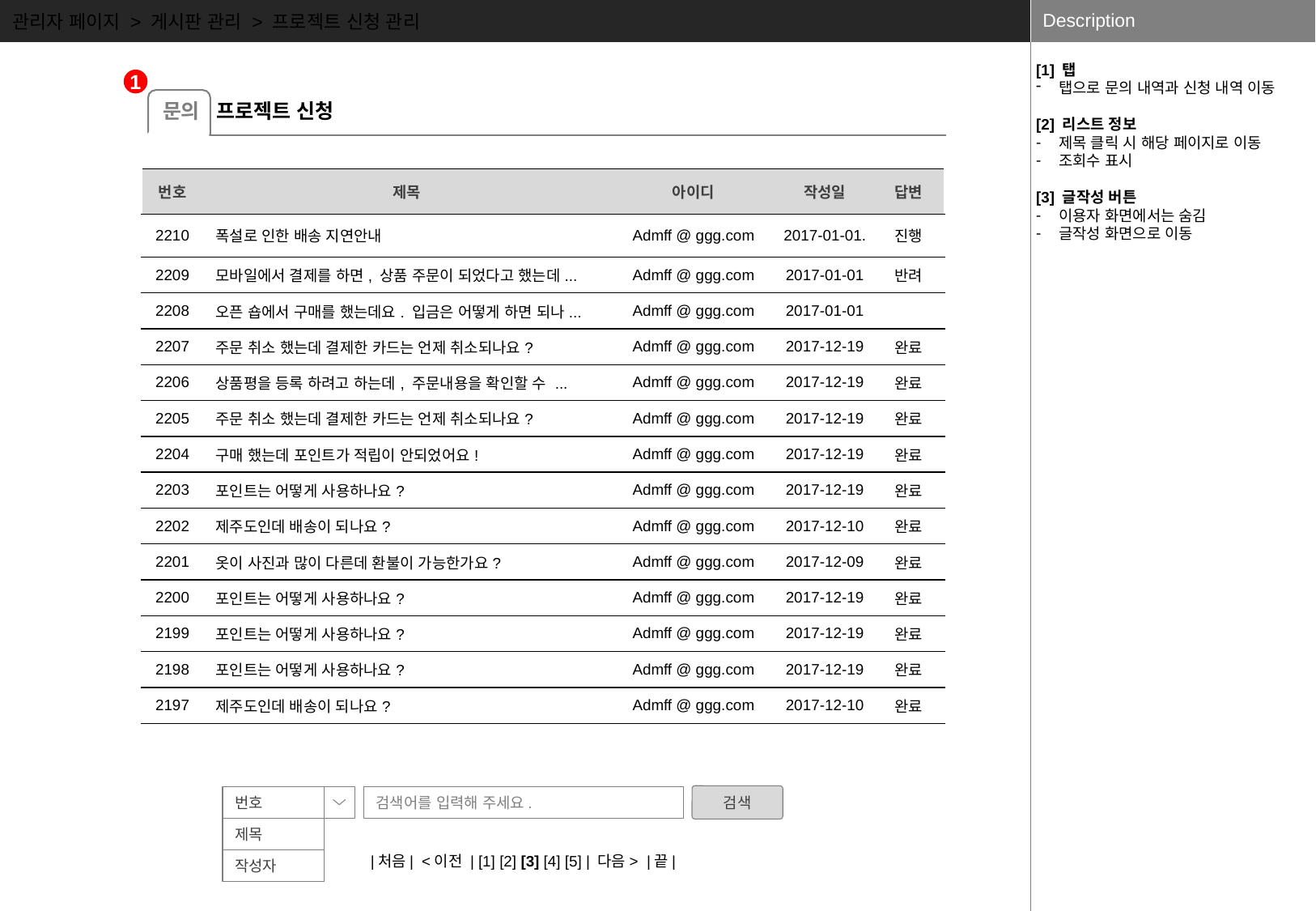

관리자 페이지 > 게시판 관리 > 프로젝트 신청 관리

[1] 탭
탭으로 문의 내역과 신청 내역 이동

[2] 리스트 정보
제목 클릭 시 해당 페이지로 이동
조회수 표시

[3] 글작성 버튼
이용자 화면에서는 숨김
글작성 화면으로 이동

1

 문의   프로젝트 신청

| 번호 | 제목 | 아이디 | 작성일 | 답변 |
| --- | --- | --- | --- | --- |
| 2210 | 폭설로 인한 배송 지연안내 | Admff @ ggg.com | 2017-01-01. | 진행 |
| 2209 | 모바일에서 결제를 하면, 상품 주문이 되었다고 했는데... | Admff @ ggg.com | 2017-01-01 | 반려 |
| 2208 | 오픈 숍에서 구매를 했는데요. 입금은 어떻게 하면 되나... | Admff @ ggg.com | 2017-01-01 |  |
| 2207 | 주문 취소 했는데 결제한 카드는 언제 취소되나요? | Admff @ ggg.com | 2017-12-19 | 완료 |
| 2206 | 상품평을 등록 하려고 하는데, 주문내용을 확인할 수 ... | Admff @ ggg.com | 2017-12-19 | 완료 |
| 2205 | 주문 취소 했는데 결제한 카드는 언제 취소되나요? | Admff @ ggg.com | 2017-12-19 | 완료 |
| 2204 | 구매 했는데 포인트가 적립이 안되었어요! | Admff @ ggg.com | 2017-12-19 | 완료 |
| 2203 | 포인트는 어떻게 사용하나요? | Admff @ ggg.com | 2017-12-19 | 완료 |
| 2202 | 제주도인데 배송이 되나요? | Admff @ ggg.com | 2017-12-10 | 완료 |
| 2201 | 옷이 사진과 많이 다른데 환불이 가능한가요? | Admff @ ggg.com | 2017-12-09 | 완료 |
| 2200 | 포인트는 어떻게 사용하나요? | Admff @ ggg.com | 2017-12-19 | 완료 |
| 2199 | 포인트는 어떻게 사용하나요? | Admff @ ggg.com | 2017-12-19 | 완료 |
| 2198 | 포인트는 어떻게 사용하나요? | Admff @ ggg.com | 2017-12-19 | 완료 |
| 2197 | 제주도인데 배송이 되나요? | Admff @ ggg.com | 2017-12-10 | 완료 |
검색
검색어를 입력해 주세요.
번호

제목
작성자
|처음|  <이전 | [1] [2] [3] [4] [5] | 다음>  |끝|